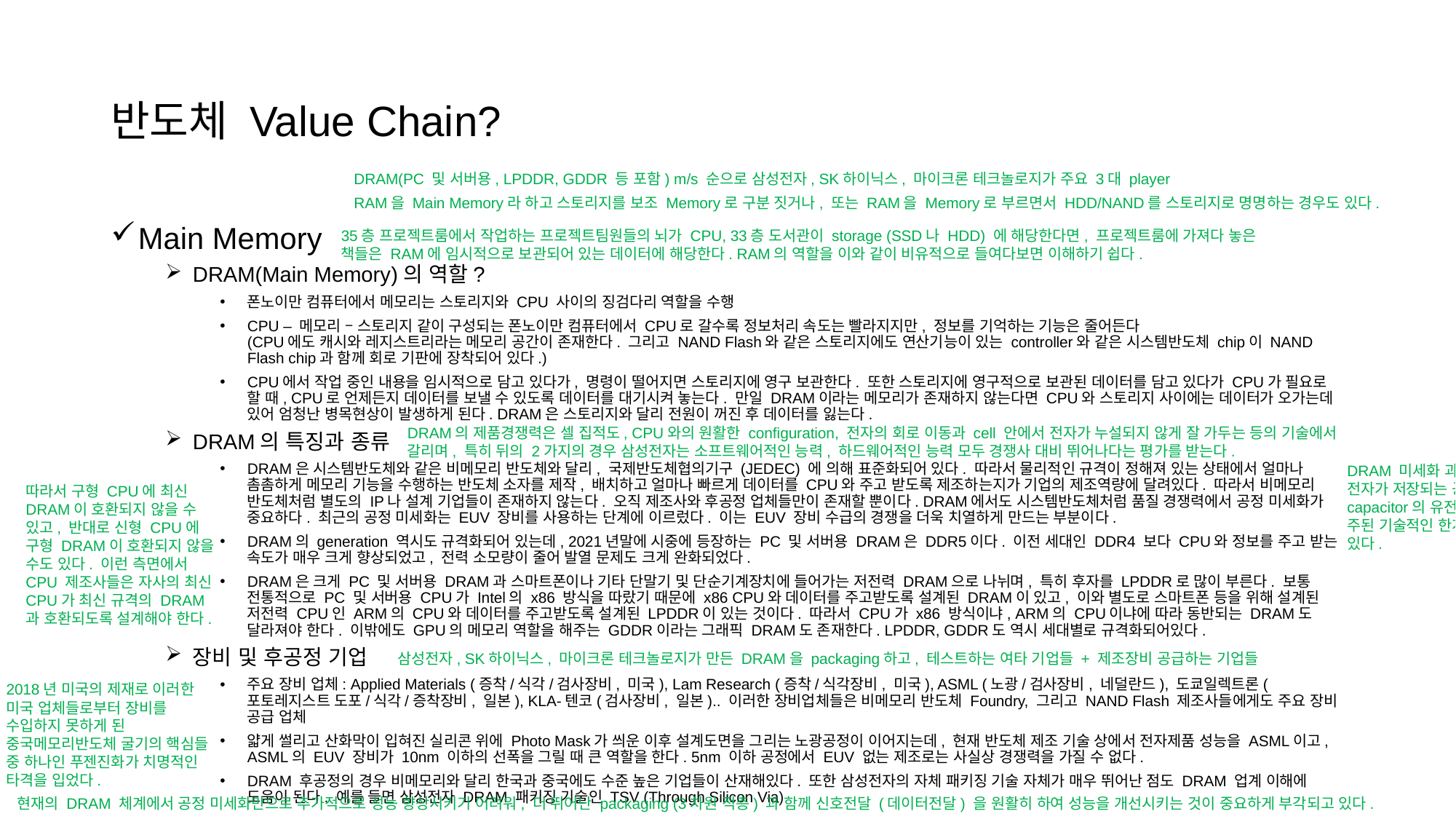

# 반도체 Value Chain?
DRAM(PC 및 서버용, LPDDR, GDDR 등 포함) m/s 순으로 삼성전자, SK하이닉스, 마이크론 테크놀로지가 주요 3대 player
RAM을 Main Memory라 하고 스토리지를 보조 Memory로 구분 짓거나, 또는 RAM을 Memory로 부르면서 HDD/NAND를 스토리지로 명명하는 경우도 있다.
Main Memory
DRAM(Main Memory)의 역할?
폰노이만 컴퓨터에서 메모리는 스토리지와 CPU 사이의 징검다리 역할을 수행
CPU – 메모리 – 스토리지 같이 구성되는 폰노이만 컴퓨터에서 CPU로 갈수록 정보처리 속도는 빨라지지만, 정보를 기억하는 기능은 줄어든다
(CPU에도 캐시와 레지스트리라는 메모리 공간이 존재한다. 그리고 NAND Flash와 같은 스토리지에도 연산기능이 있는 controller와 같은 시스템반도체 chip이 NAND Flash chip과 함께 회로 기판에 장착되어 있다.)
CPU에서 작업 중인 내용을 임시적으로 담고 있다가, 명령이 떨어지면 스토리지에 영구 보관한다. 또한 스토리지에 영구적으로 보관된 데이터를 담고 있다가 CPU가 필요로 할 때, CPU로 언제든지 데이터를 보낼 수 있도록 데이터를 대기시켜 놓는다. 만일 DRAM이라는 메모리가 존재하지 않는다면 CPU와 스토리지 사이에는 데이터가 오가는데 있어 엄청난 병목현상이 발생하게 된다. DRAM은 스토리지와 달리 전원이 꺼진 후 데이터를 잃는다.
DRAM의 특징과 종류
DRAM은 시스템반도체와 같은 비메모리 반도체와 달리, 국제반도체협의기구 (JEDEC) 에 의해 표준화되어 있다. 따라서 물리적인 규격이 정해져 있는 상태에서 얼마나 촘촘하게 메모리 기능을 수행하는 반도체 소자를 제작, 배치하고 얼마나 빠르게 데이터를 CPU와 주고 받도록 제조하는지가 기업의 제조역량에 달려있다. 따라서 비메모리 반도체처럼 별도의 IP나 설계 기업들이 존재하지 않는다. 오직 제조사와 후공정 업체들만이 존재할 뿐이다. DRAM에서도 시스템반도체처럼 품질 경쟁력에서 공정 미세화가 중요하다. 최근의 공정 미세화는 EUV 장비를 사용하는 단계에 이르렀다. 이는 EUV 장비 수급의 경쟁을 더욱 치열하게 만드는 부분이다.
DRAM의 generation 역시도 규격화되어 있는데, 2021년말에 시중에 등장하는 PC 및 서버용 DRAM은 DDR5이다. 이전 세대인 DDR4 보다 CPU와 정보를 주고 받는 속도가 매우 크게 향상되었고, 전력 소모량이 줄어 발열 문제도 크게 완화되었다.
DRAM은 크게 PC 및 서버용 DRAM과 스마트폰이나 기타 단말기 및 단순기계장치에 들어가는 저전력 DRAM으로 나뉘며, 특히 후자를 LPDDR로 많이 부른다. 보통 전통적으로 PC 및 서버용 CPU가 Intel의 x86 방식을 따랐기 때문에 x86 CPU와 데이터를 주고받도록 설계된 DRAM이 있고, 이와 별도로 스마트폰 등을 위해 설계된 저전력 CPU인 ARM의 CPU와 데이터를 주고받도록 설계된 LPDDR이 있는 것이다. 따라서 CPU가 x86 방식이냐, ARM의 CPU이냐에 따라 동반되는 DRAM도 달라져야 한다. 이밖에도 GPU의 메모리 역할을 해주는 GDDR이라는 그래픽 DRAM도 존재한다. LPDDR, GDDR도 역시 세대별로 규격화되어있다.
장비 및 후공정 기업
주요 장비 업체: Applied Materials (증착/식각/검사장비, 미국), Lam Research (증착/식각장비, 미국), ASML (노광/검사장비, 네덜란드), 도쿄일렉트론(포토레지스트 도포/식각/증착장비, 일본), KLA-텐코(검사장비, 일본).. 이러한 장비업체들은 비메모리 반도체 Foundry, 그리고 NAND Flash 제조사들에게도 주요 장비 공급 업체
얇게 썰리고 산화막이 입혀진 실리콘 위에 Photo Mask가 씌운 이후 설계도면을 그리는 노광공정이 이어지는데, 현재 반도체 제조 기술 상에서 전자제품 성능을 ASML이고, ASML의 EUV 장비가 10nm 이하의 선폭을 그릴 때 큰 역할을 한다. 5nm 이하 공정에서 EUV 없는 제조로는 사실상 경쟁력을 가질 수 없다.
DRAM 후공정의 경우 비메모리와 달리 한국과 중국에도 수준 높은 기업들이 산재해있다. 또한 삼성전자의 자체 패키징 기술 자체가 매우 뛰어난 점도 DRAM 업계 이해에 도움이 된다. 예를 들면 삼성전자 DRAM 패키징 기술인 TSV (Through Silicon Via)
35층 프로젝트룸에서 작업하는 프로젝트팀원들의 뇌가 CPU, 33층 도서관이 storage (SSD나 HDD) 에 해당한다면, 프로젝트룸에 가져다 놓은 책들은 RAM에 임시적으로 보관되어 있는 데이터에 해당한다. RAM의 역할을 이와 같이 비유적으로 들여다보면 이해하기 쉽다.
DRAM의 제품경쟁력은 셀 집적도, CPU와의 원활한 configuration, 전자의 회로 이동과 cell 안에서 전자가 누설되지 않게 잘 가두는 등의 기술에서 갈리며, 특히 뒤의 2가지의 경우 삼성전자는 소프트웨어적인 능력, 하드웨어적인 능력 모두 경쟁사 대비 뛰어나다는 평가를 받는다.
DRAM 미세화 과정에서 전자가 저장되는 공간인 capacitor의 유전율 문제가 주된 기술적인 한계로 지적되고 있다.
따라서 구형 CPU에 최신 DRAM이 호환되지 않을 수 있고, 반대로 신형 CPU에 구형 DRAM이 호환되지 않을 수도 있다. 이런 측면에서 CPU 제조사들은 자사의 최신 CPU가 최신 규격의 DRAM과 호환되도록 설계해야 한다.
삼성전자, SK하이닉스, 마이크론 테크놀로지가 만든 DRAM을 packaging하고, 테스트하는 여타 기업들 + 제조장비 공급하는 기업들
2018년 미국의 제재로 이러한 미국 업체들로부터 장비를 수입하지 못하게 된 중국메모리반도체 굴기의 핵심들 중 하나인 푸젠진화가 치명적인 타격을 입었다.
현재의 DRAM 체계에서 공정 미세화만으로 추가적으로 성능 향상시키기 어려워, 더 뛰어난 packaging (3차원 적층) 과 함께 신호전달 (데이터전달) 을 원활히 하여 성능을 개선시키는 것이 중요하게 부각되고 있다.